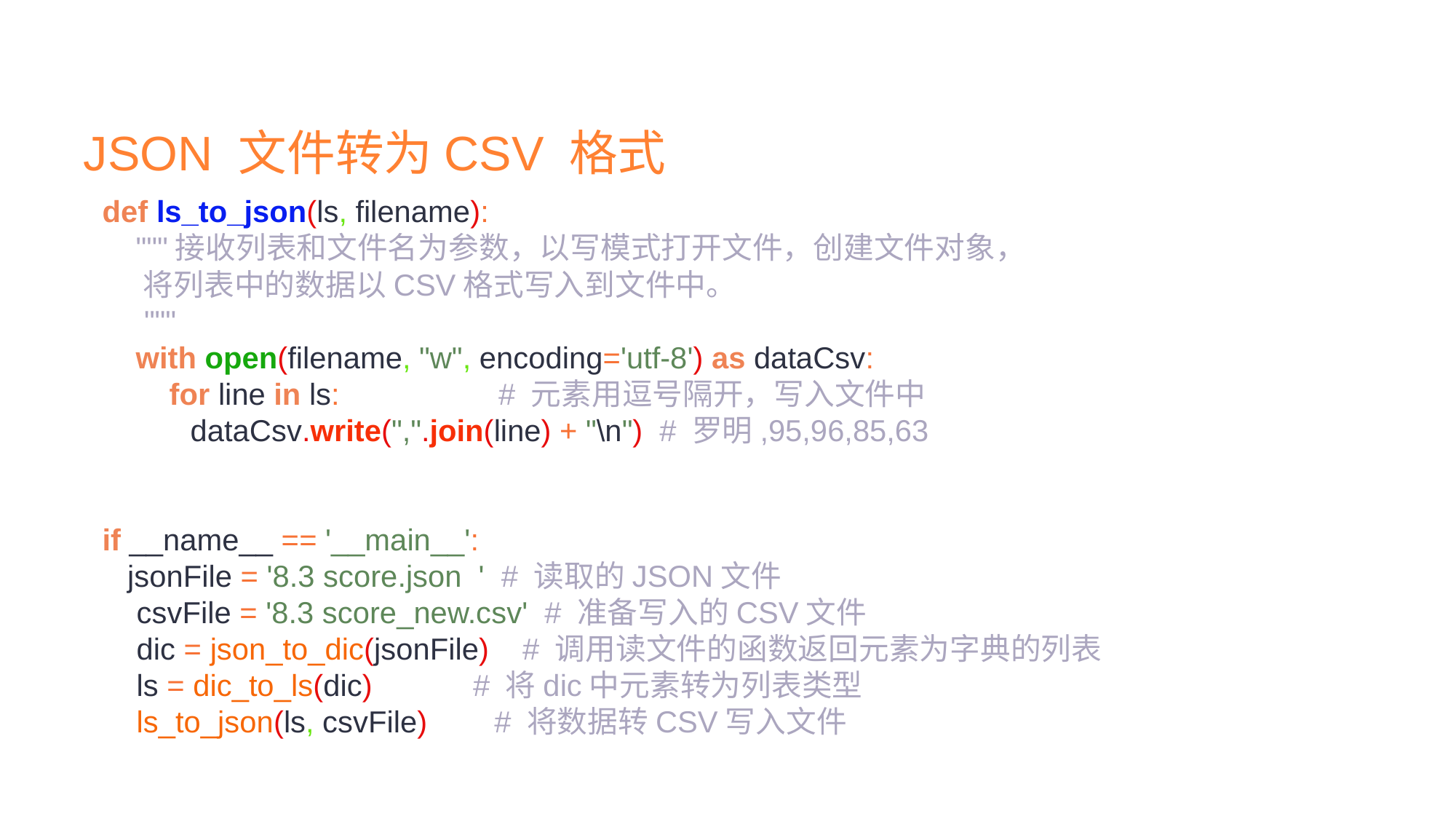

JSON 文件转为CSV 格式
def ls_to_json(ls, filename):
    """接收列表和文件名为参数，以写模式打开文件，创建文件对象，
     将列表中的数据以CSV格式写入到文件中。
     """
    with open(filename, "w", encoding='utf-8') as dataCsv:
        for line in ls:                   # 元素用逗号隔开，写入文件中
            dataCsv.write(",".join(line) + "\n")  # 罗明,95,96,85,63
if __name__ == '__main__':
   jsonFile = '8.3 score.json  '  # 读取的JSON文件
    csvFile = '8.3 score_new.csv'  # 准备写入的CSV文件
    dic = json_to_dic(jsonFile)    # 调用读文件的函数返回元素为字典的列表
    ls = dic_to_ls(dic)            # 将dic中元素转为列表类型
    ls_to_json(ls, csvFile)        # 将数据转CSV写入文件